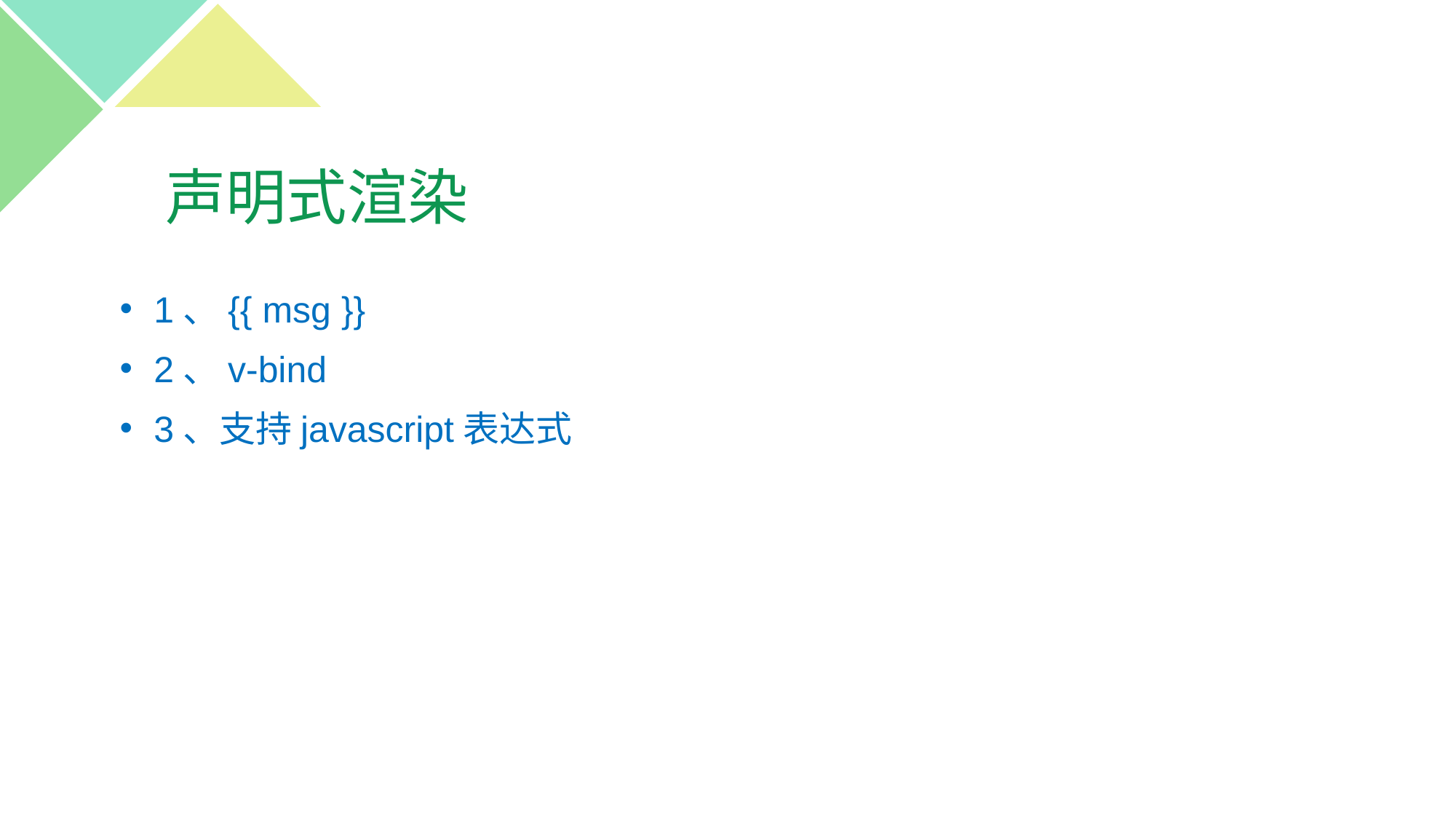

# 声明式渲染
1、{{ msg }}
2、v-bind
3、支持javascript表达式